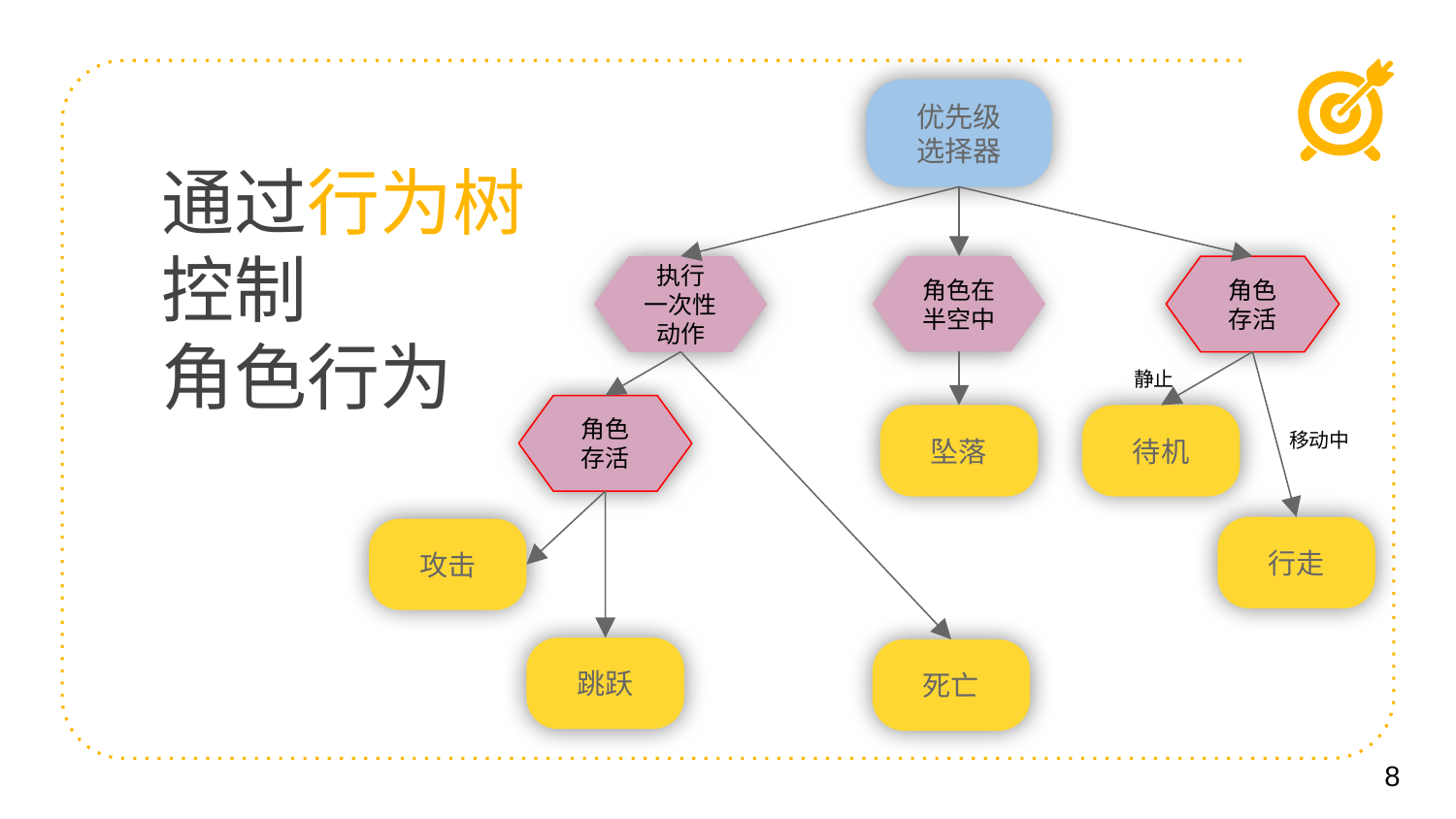

优先级
选择器
# 通过行为树
控制
角色行为
角色在半空中
执行
一次性
动作
角色
存活
静止
角色
存活
待机
坠落
移动中
行走
攻击
跳跃
死亡
8